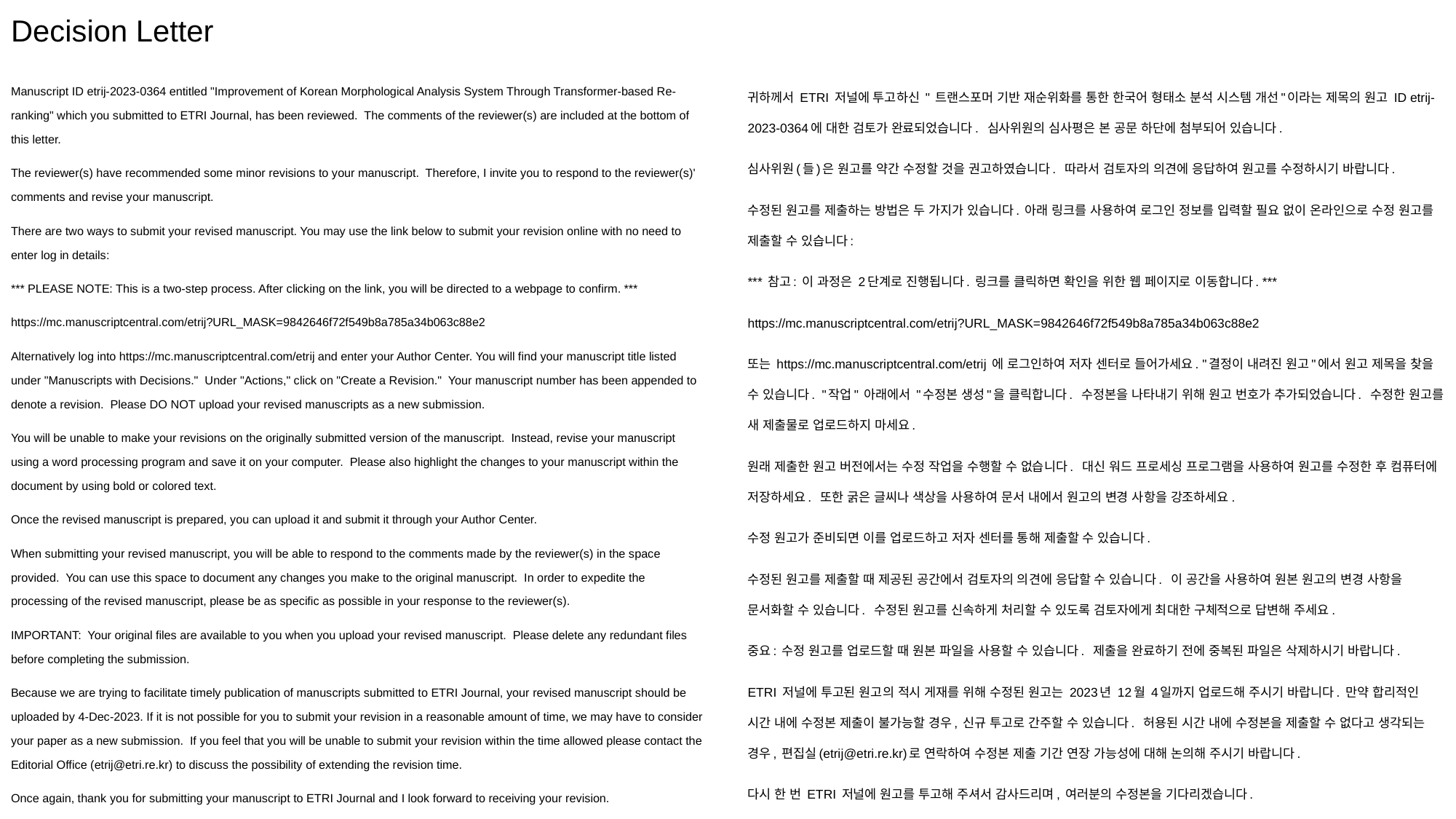

# Decision Letter
Manuscript ID etrij-2023-0364 entitled "Improvement of Korean Morphological Analysis System Through Transformer-based Re-ranking" which you submitted to ETRI Journal, has been reviewed.  The comments of the reviewer(s) are included at the bottom of this letter.
The reviewer(s) have recommended some minor revisions to your manuscript.  Therefore, I invite you to respond to the reviewer(s)' comments and revise your manuscript.
There are two ways to submit your revised manuscript. You may use the link below to submit your revision online with no need to enter log in details:
*** PLEASE NOTE: This is a two-step process. After clicking on the link, you will be directed to a webpage to confirm. ***
https://mc.manuscriptcentral.com/etrij?URL_MASK=9842646f72f549b8a785a34b063c88e2
Alternatively log into https://mc.manuscriptcentral.com/etrij and enter your Author Center. You will find your manuscript title listed under "Manuscripts with Decisions."  Under "Actions," click on "Create a Revision."  Your manuscript number has been appended to denote a revision.  Please DO NOT upload your revised manuscripts as a new submission.
You will be unable to make your revisions on the originally submitted version of the manuscript.  Instead, revise your manuscript using a word processing program and save it on your computer.  Please also highlight the changes to your manuscript within the document by using bold or colored text.
Once the revised manuscript is prepared, you can upload it and submit it through your Author Center.
When submitting your revised manuscript, you will be able to respond to the comments made by the reviewer(s) in the space provided.  You can use this space to document any changes you make to the original manuscript.  In order to expedite the processing of the revised manuscript, please be as specific as possible in your response to the reviewer(s).
IMPORTANT:  Your original files are available to you when you upload your revised manuscript.  Please delete any redundant files before completing the submission.
Because we are trying to facilitate timely publication of manuscripts submitted to ETRI Journal, your revised manuscript should be uploaded by 4-Dec-2023. If it is not possible for you to submit your revision in a reasonable amount of time, we may have to consider your paper as a new submission.  If you feel that you will be unable to submit your revision within the time allowed please contact the Editorial Office (etrij@etri.re.kr) to discuss the possibility of extending the revision time.
Once again, thank you for submitting your manuscript to ETRI Journal and I look forward to receiving your revision.
귀하께서 ETRI 저널에 투고하신 " 트랜스포머 기반 재순위화를 통한 한국어 형태소 분석 시스템 개선"이라는 제목의 원고 ID etrij-2023-0364에 대한 검토가 완료되었습니다.  심사위원의 심사평은 본 공문 하단에 첨부되어 있습니다.
심사위원(들)은 원고를 약간 수정할 것을 권고하였습니다.  따라서 검토자의 의견에 응답하여 원고를 수정하시기 바랍니다.
수정된 원고를 제출하는 방법은 두 가지가 있습니다. 아래 링크를 사용하여 로그인 정보를 입력할 필요 없이 온라인으로 수정 원고를 제출할 수 있습니다:
*** 참고: 이 과정은 2단계로 진행됩니다. 링크를 클릭하면 확인을 위한 웹 페이지로 이동합니다. ***
https://mc.manuscriptcentral.com/etrij?URL_MASK=9842646f72f549b8a785a34b063c88e2
또는 https://mc.manuscriptcentral.com/etrij 에 로그인하여 저자 센터로 들어가세요. "결정이 내려진 원고"에서 원고 제목을 찾을 수 있습니다.  "작업" 아래에서 "수정본 생성"을 클릭합니다.  수정본을 나타내기 위해 원고 번호가 추가되었습니다.  수정한 원고를 새 제출물로 업로드하지 마세요.
원래 제출한 원고 버전에서는 수정 작업을 수행할 수 없습니다.  대신 워드 프로세싱 프로그램을 사용하여 원고를 수정한 후 컴퓨터에 저장하세요.  또한 굵은 글씨나 색상을 사용하여 문서 내에서 원고의 변경 사항을 강조하세요.
수정 원고가 준비되면 이를 업로드하고 저자 센터를 통해 제출할 수 있습니다.
수정된 원고를 제출할 때 제공된 공간에서 검토자의 의견에 응답할 수 있습니다.  이 공간을 사용하여 원본 원고의 변경 사항을 문서화할 수 있습니다.  수정된 원고를 신속하게 처리할 수 있도록 검토자에게 최대한 구체적으로 답변해 주세요.
중요: 수정 원고를 업로드할 때 원본 파일을 사용할 수 있습니다.  제출을 완료하기 전에 중복된 파일은 삭제하시기 바랍니다.
ETRI 저널에 투고된 원고의 적시 게재를 위해 수정된 원고는 2023년 12월 4일까지 업로드해 주시기 바랍니다. 만약 합리적인 시간 내에 수정본 제출이 불가능할 경우, 신규 투고로 간주할 수 있습니다.  허용된 시간 내에 수정본을 제출할 수 없다고 생각되는 경우, 편집실(etrij@etri.re.kr)로 연락하여 수정본 제출 기간 연장 가능성에 대해 논의해 주시기 바랍니다.
다시 한 번 ETRI 저널에 원고를 투고해 주셔서 감사드리며, 여러분의 수정본을 기다리겠습니다.